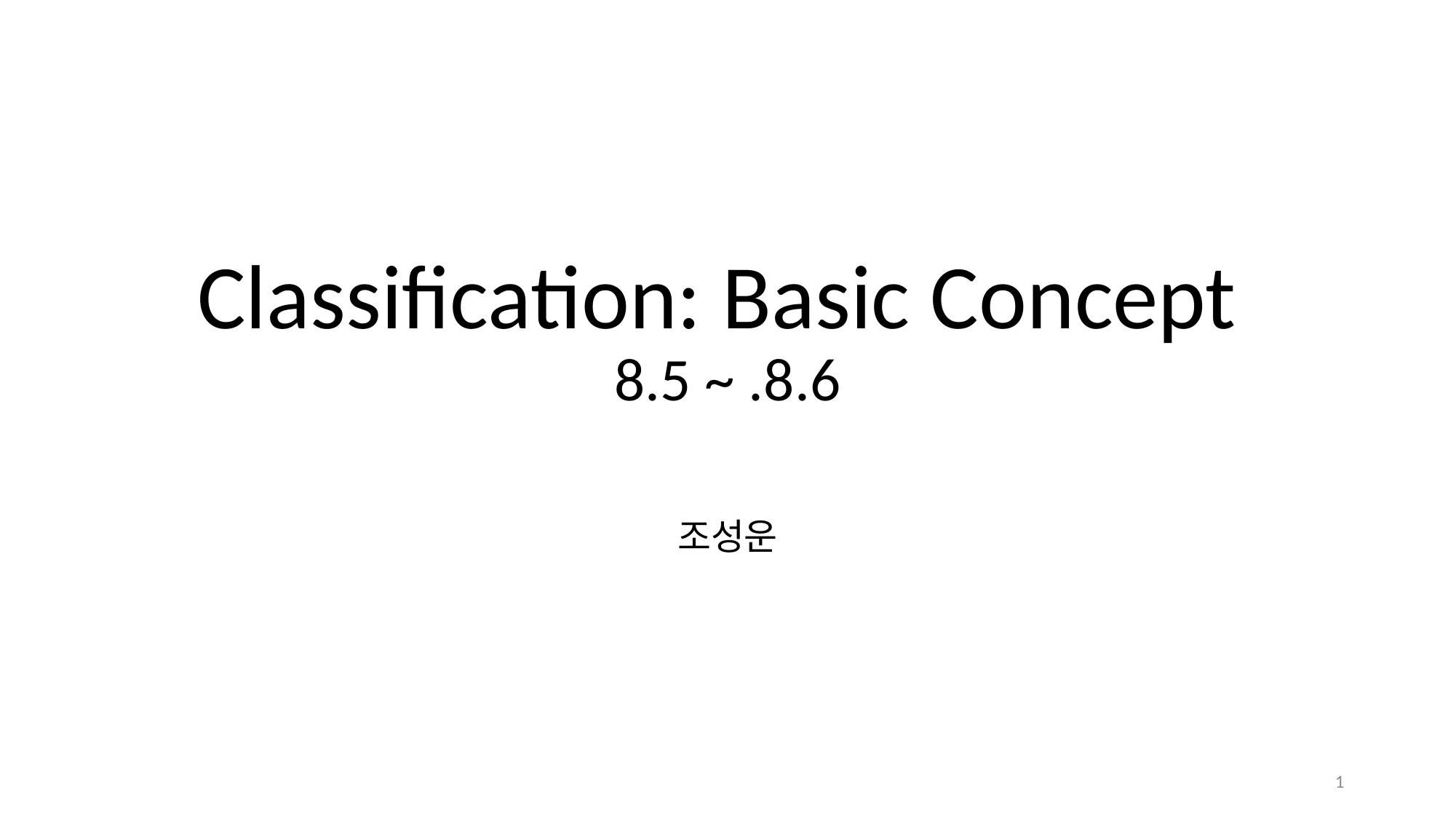

# Classification: Basic Concept 8.5 ~ .8.6
조성운
1